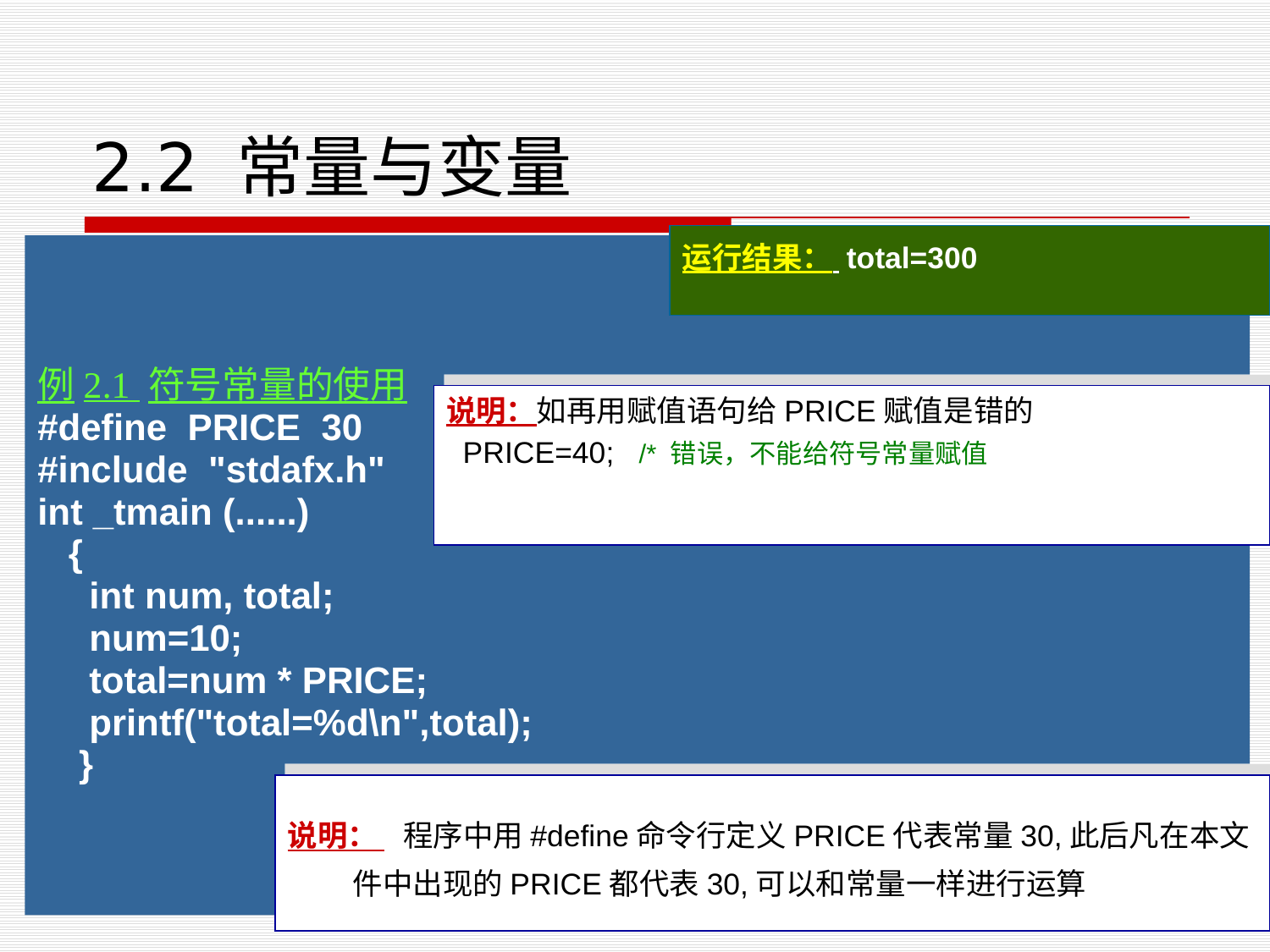

2.2 常量与变量
#
运行结果： total=300
例2.1 符号常量的使用
#define  PRICE  30
#include  "stdafx.h"
int _tmain (......)
   {
     int num, total;
     num=10;
     total=num * PRICE;
     printf("total=%d\n",total);
    }
说明：如再用赋值语句给PRICE赋值是错的
  PRICE=40;   /* 错误，不能给符号常量赋值
说明：   程序中用#define命令行定义PRICE代表常量30,此后凡在本文件中出现的PRICE都代表30,可以和常量一样进行运算
14